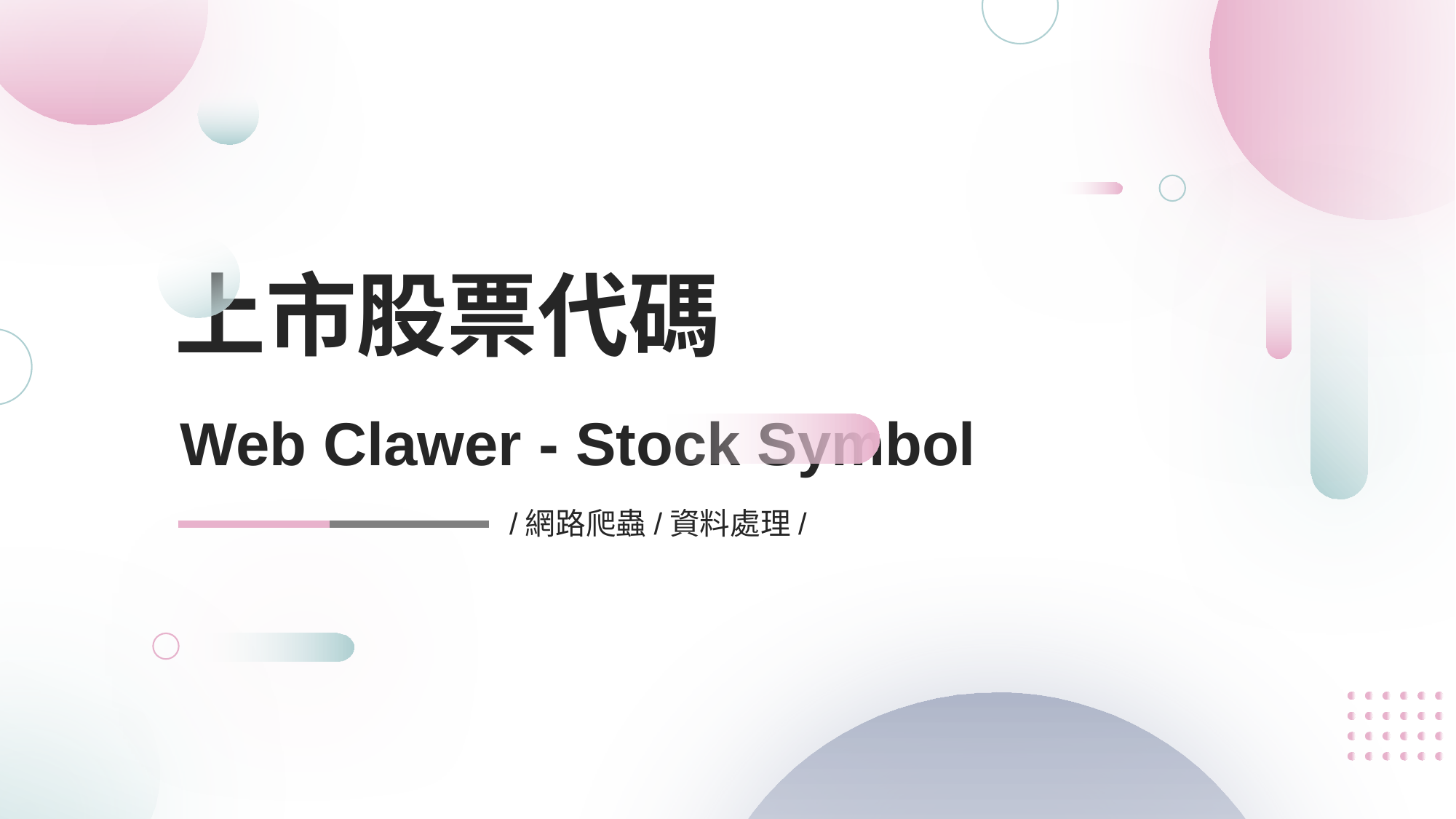

上市股票代碼
Web Clawer - Stock Symbol

/網路爬蟲/資料處理/